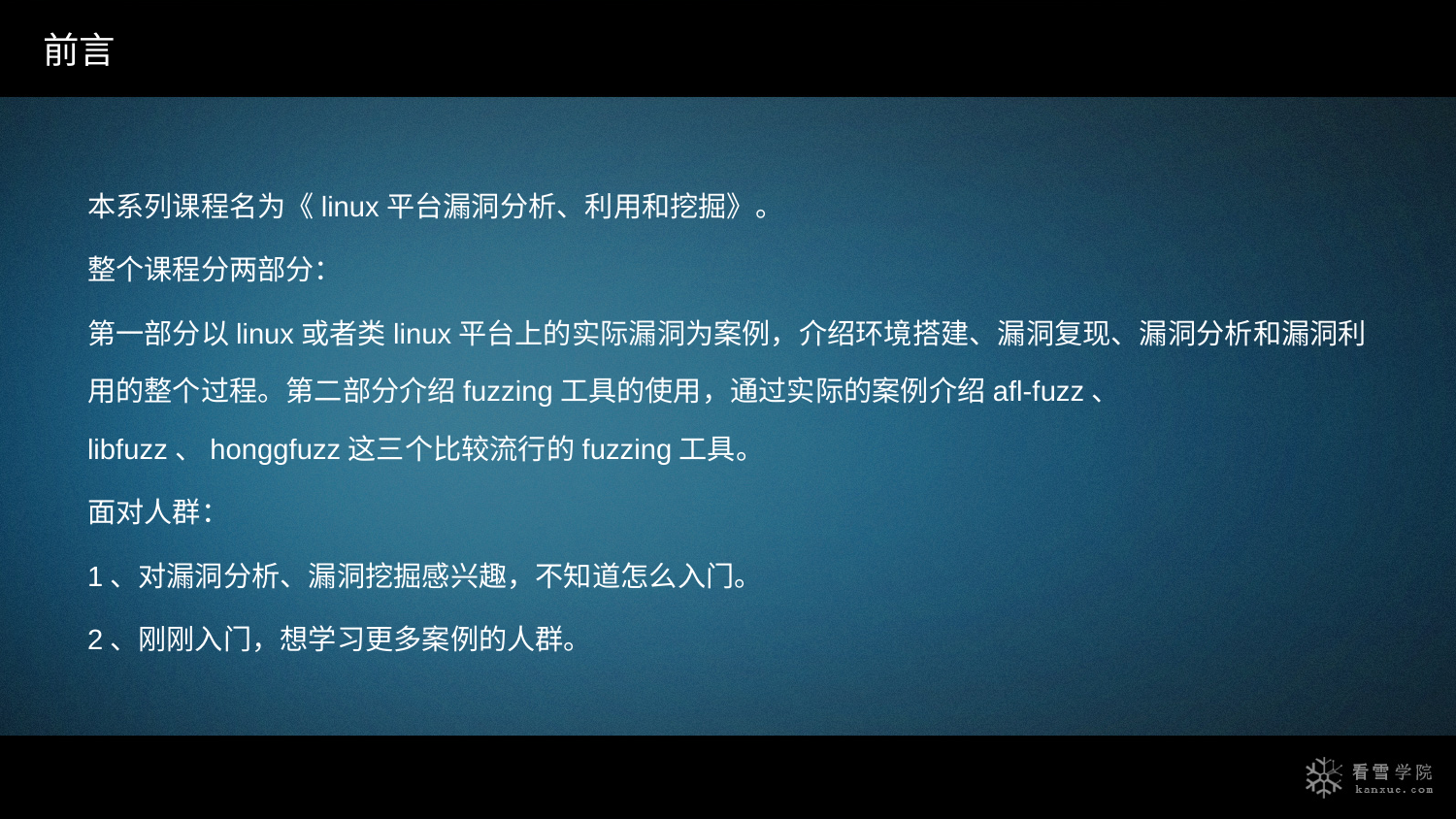

前言
本系列课程名为《linux平台漏洞分析、利用和挖掘》。
整个课程分两部分：
第一部分以linux或者类linux平台上的实际漏洞为案例，介绍环境搭建、漏洞复现、漏洞分析和漏洞利用的整个过程。第二部分介绍fuzzing工具的使用，通过实际的案例介绍afl-fuzz、 libfuzz、honggfuzz这三个比较流行的fuzzing工具。
面对人群：
1、对漏洞分析、漏洞挖掘感兴趣，不知道怎么入门。
2、刚刚入门，想学习更多案例的人群。